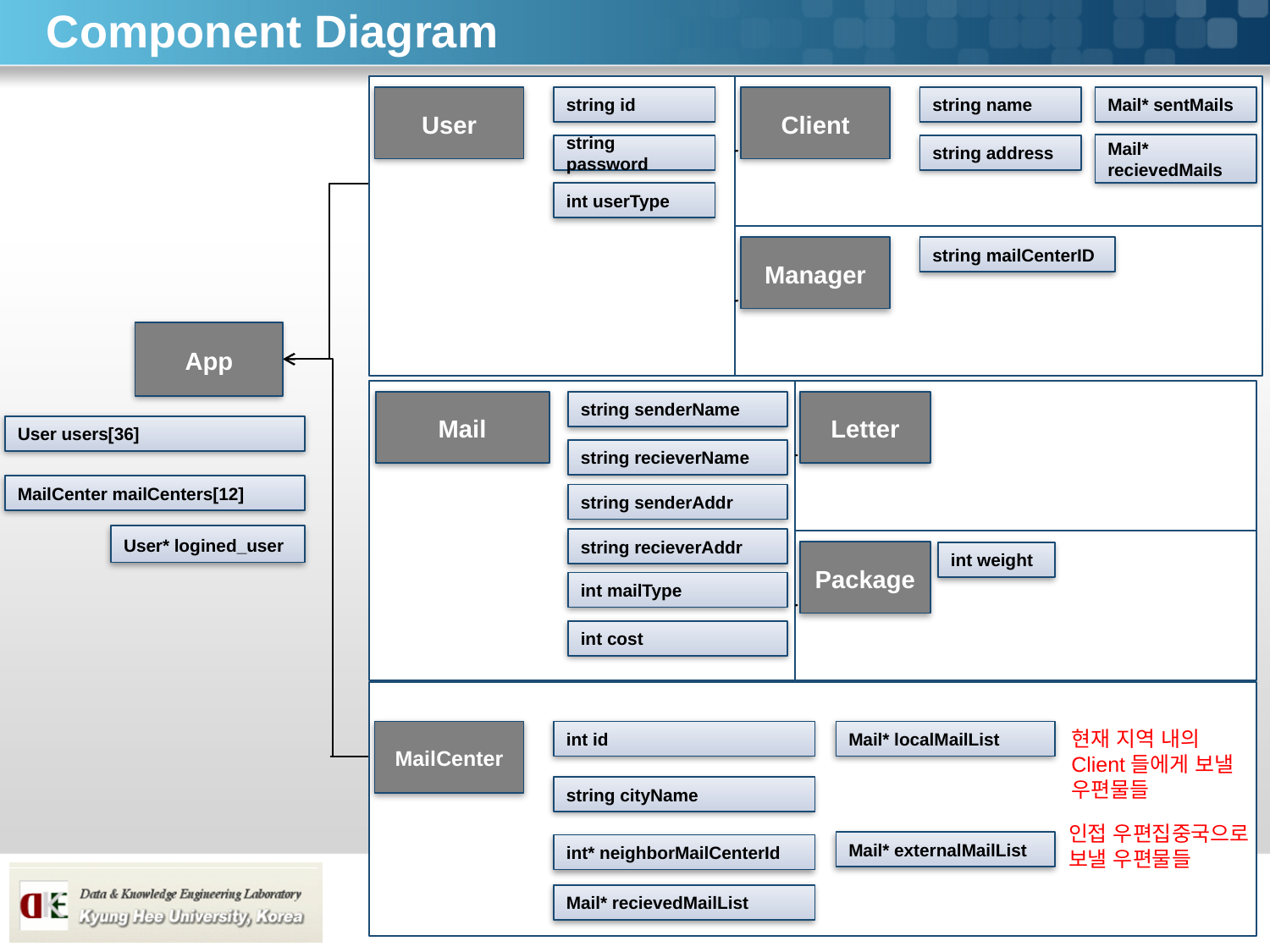

# Component Diagram

User
string id
string password
int userType

Client
string name
Mail* sentMails
Mail* recievedMails
string address

Manager
string mailCenterID
App
User users[36]
MailCenter mailCenters[12]
User* logined_user

Mail
string senderName
string recieverName
string senderAddr
string recieverAddr
int mailType
int cost

Letter

Package
int weight

현재 지역 내의
Client들에게 보낼
우편물들
MailCenter
int id
Mail* localMailList
string cityName
Mail* externalMailList
int* neighborMailCenterId
Mail* recievedMailList
인접 우편집중국으로
보낼 우편물들